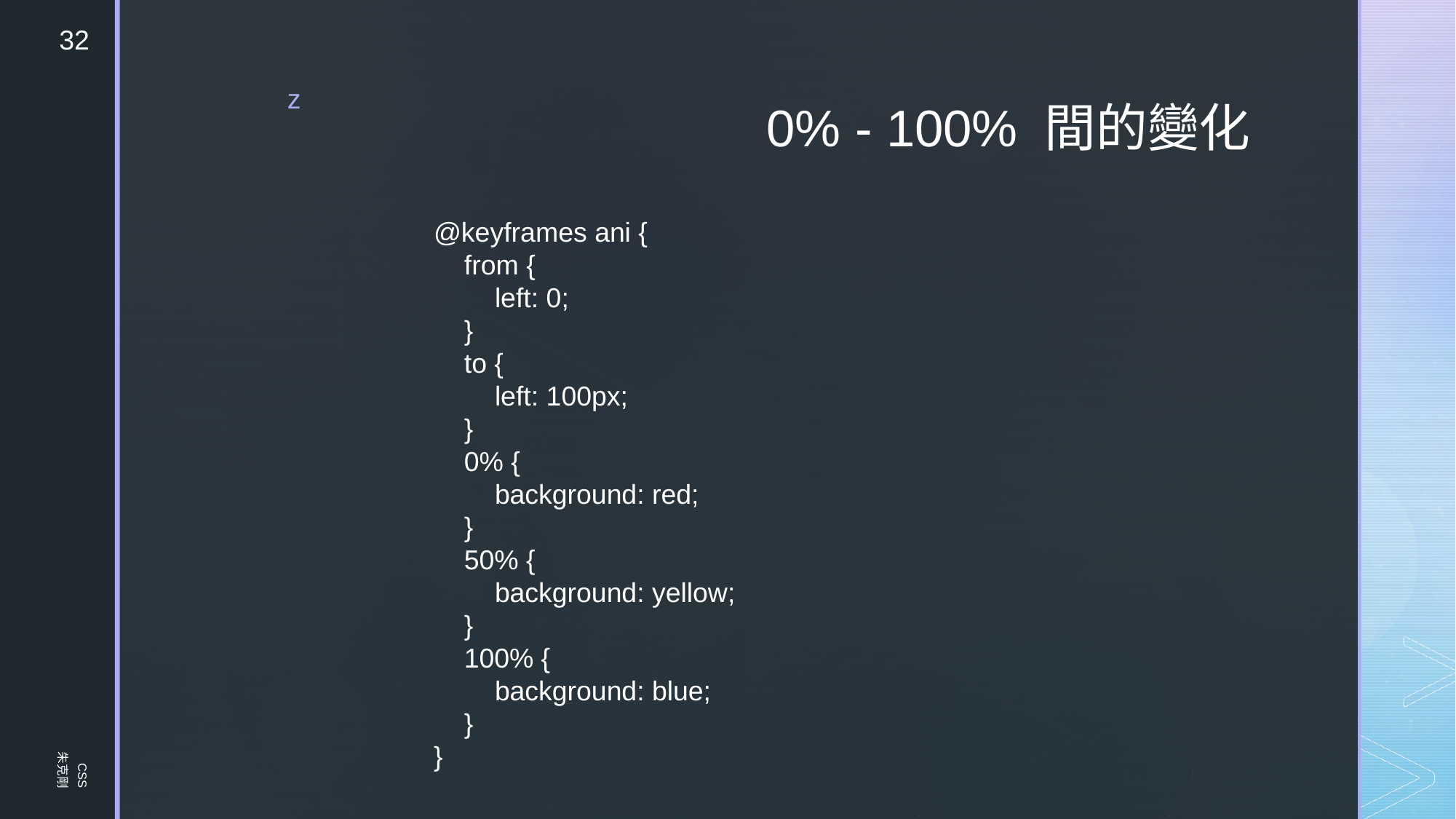

32
# 0% - 100% 間的變化
@keyframes ani {
    from {
        left: 0;
    }
    to {
        left: 100px;
    }
    0% {
        background: red;
    }
    50% {
        background: yellow;
    }
    100% {
        background: blue;
    }
}
CSS
朱克剛